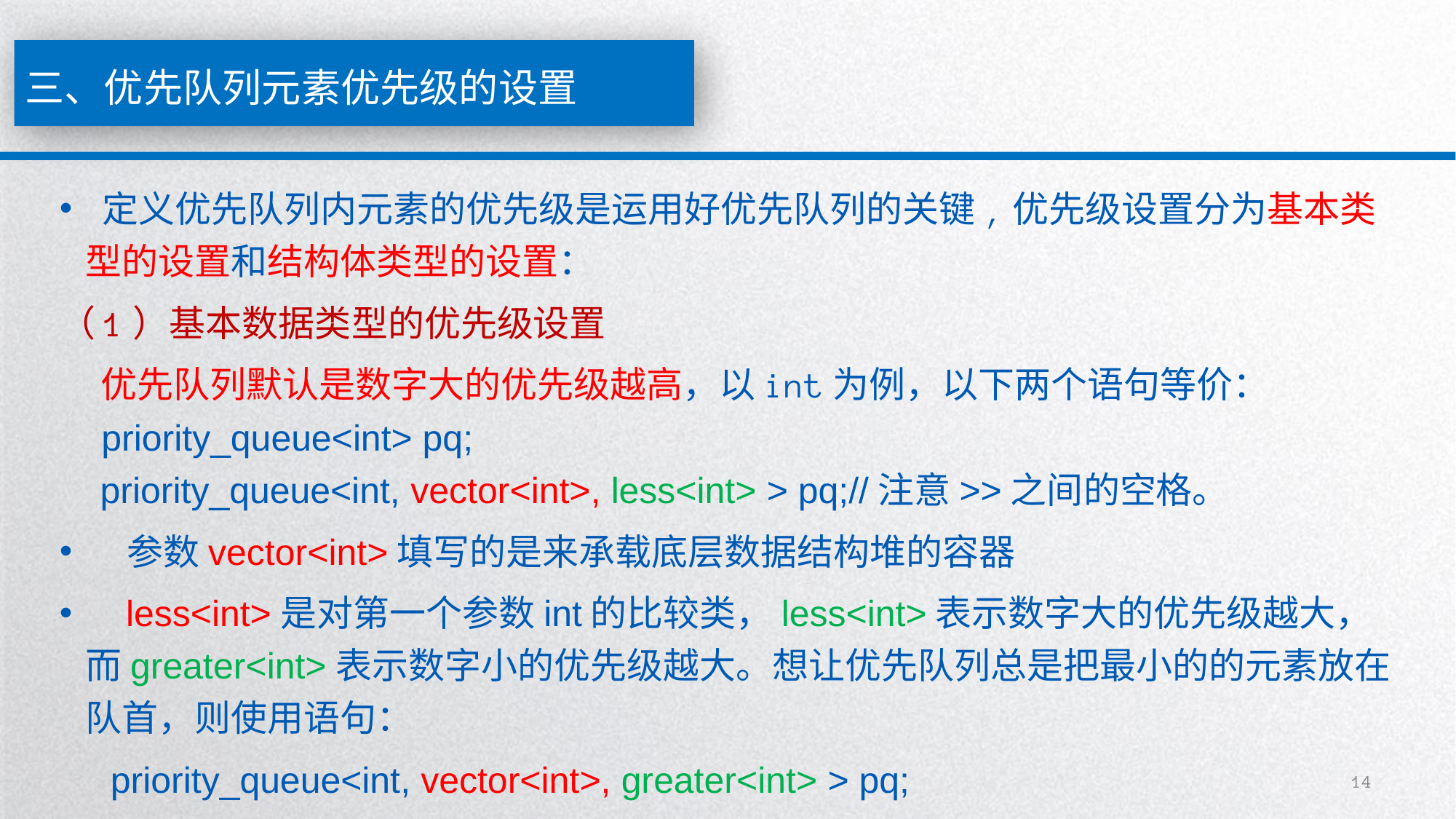

三、优先队列元素优先级的设置
 定义优先队列内元素的优先级是运用好优先队列的关键,优先级设置分为基本类型的设置和结构体类型的设置：
（1）基本数据类型的优先级设置
    优先队列默认是数字大的优先级越高，以int为例，以下两个语句等价：
     priority_queue<int> pq;
    priority_queue<int, vector<int>, less<int> > pq;//注意>>之间的空格。
    参数vector<int>填写的是来承载底层数据结构堆的容器
    less<int>是对第一个参数int的比较类，less<int>表示数字大的优先级越大，而greater<int>表示数字小的优先级越大。想让优先队列总是把最小的的元素放在队首，则使用语句：
     priority_queue<int, vector<int>, greater<int> > pq;
14